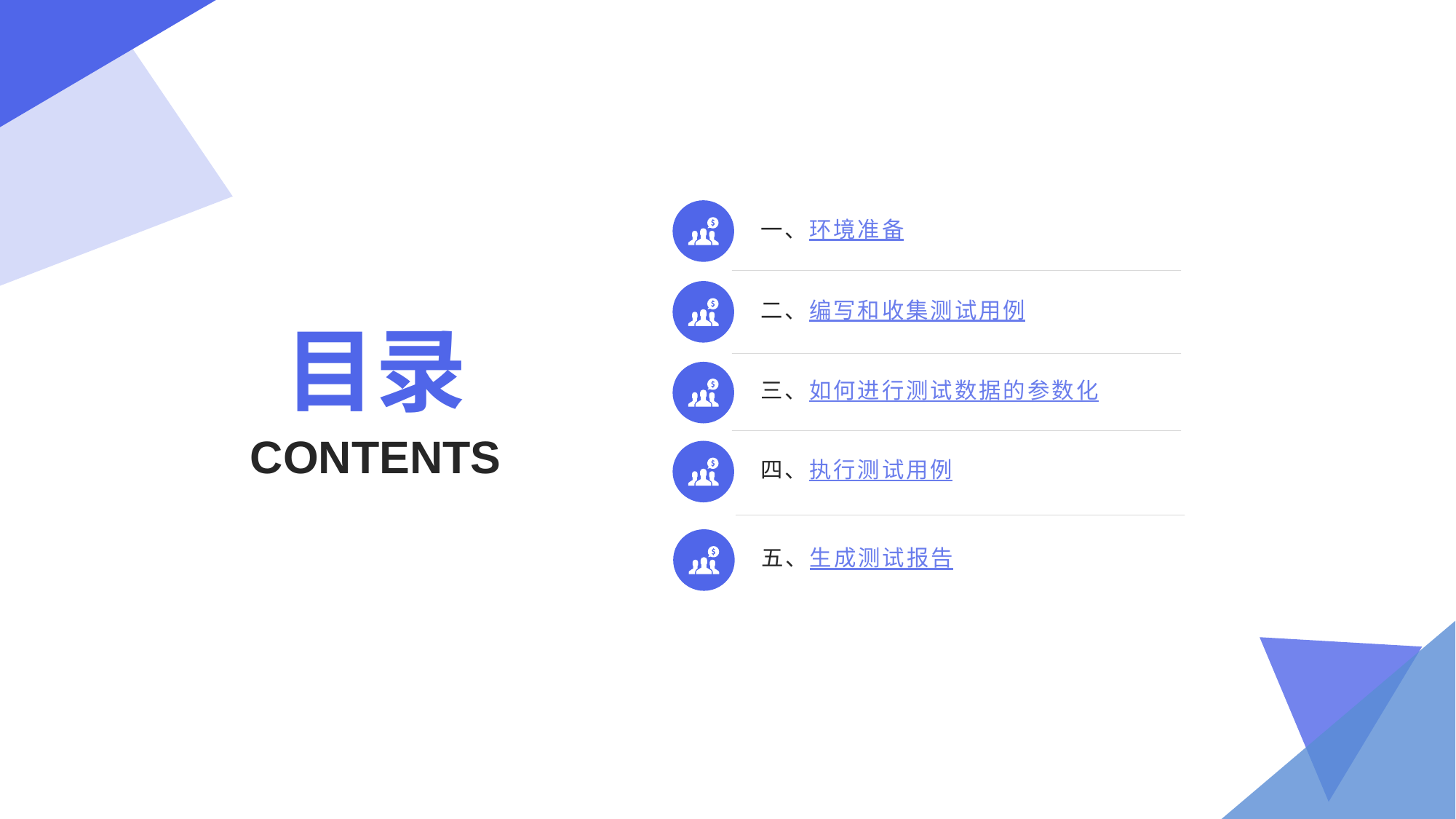

一、环境准备

二、编写和收集测试用例

目录

三、如何进行测试数据的参数化

CONTENTS

四、执行测试用例

五、生成测试报告